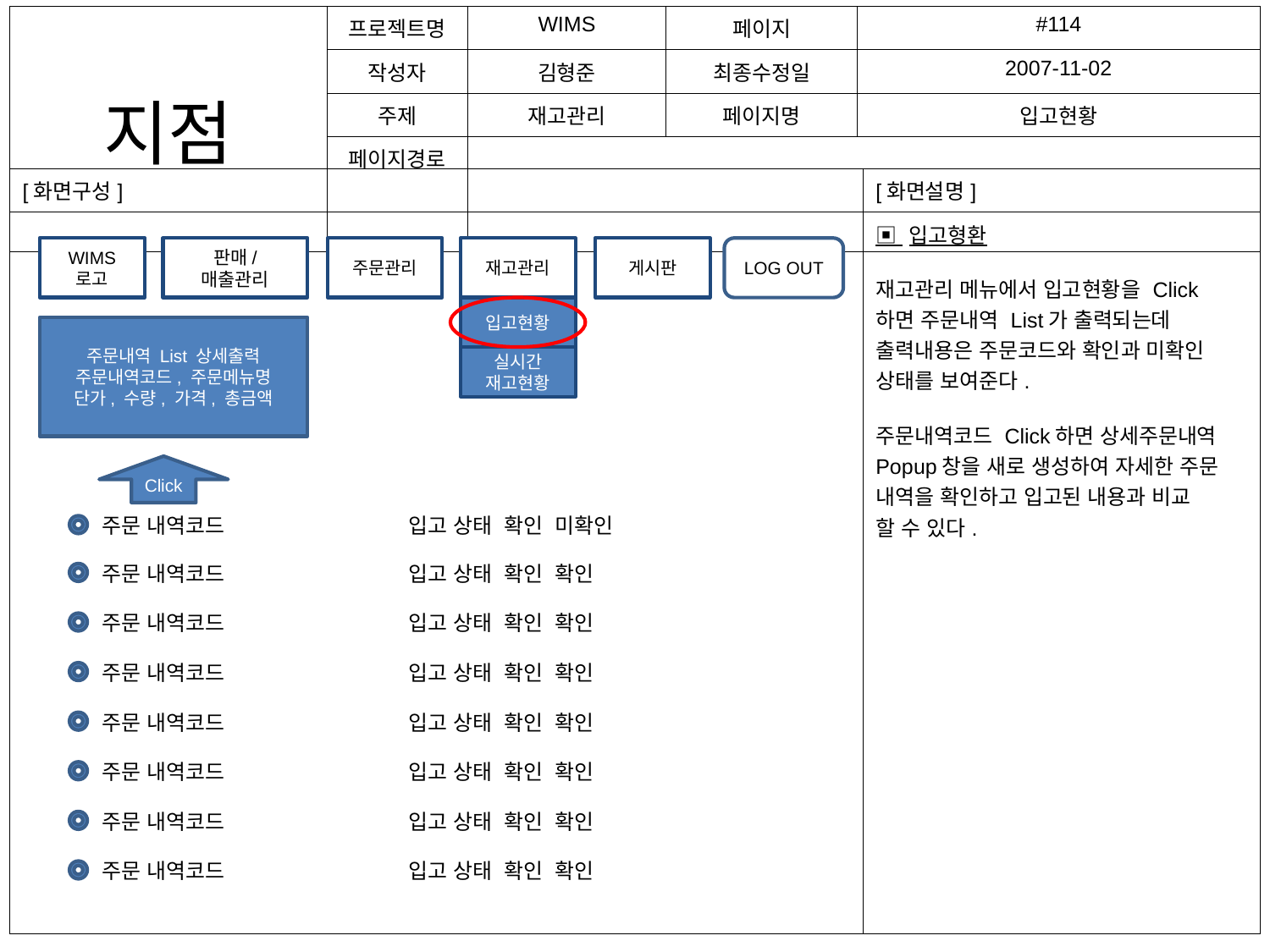

| 지점 | 프로젝트명 | WIMS | 페이지 | #114 |
| --- | --- | --- | --- | --- |
|  | 작성자 | 김형준 | 최종수정일 | 2007-11-02 |
|  | 주제 | 재고관리 | 페이지명 | 입고현황 |
|  | 페이지경로 |  |  |  |
| [화면구성] | [화면설명] |
| --- | --- |
|  | ▣ 입고형환 재고관리 메뉴에서 입고현황을 Click 하면 주문내역 List가 출력되는데 출력내용은 주문코드와 확인과 미확인 상태를 보여준다. 주문내역코드 Click하면 상세주문내역 Popup창을 새로 생성하여 자세한 주문 내역을 확인하고 입고된 내용과 비교 할 수 있다. |
WIMS
로고
판매/
매출관리
주문관리
재고관리
게시판
LOG OUT

입고현황
주문내역 List 상세출력
주문내역코드, 주문메뉴명
단가, 수량, 가격, 총금액
실시간
재고현황
Click
주문 내역코드
입고 상태  확인  미확인

주문 내역코드
입고 상태  확인  확인

주문 내역코드
입고 상태  확인  확인

주문 내역코드
입고 상태  확인  확인

주문 내역코드
입고 상태  확인  확인

주문 내역코드
입고 상태  확인  확인

주문 내역코드
입고 상태  확인  확인

주문 내역코드
입고 상태  확인  확인